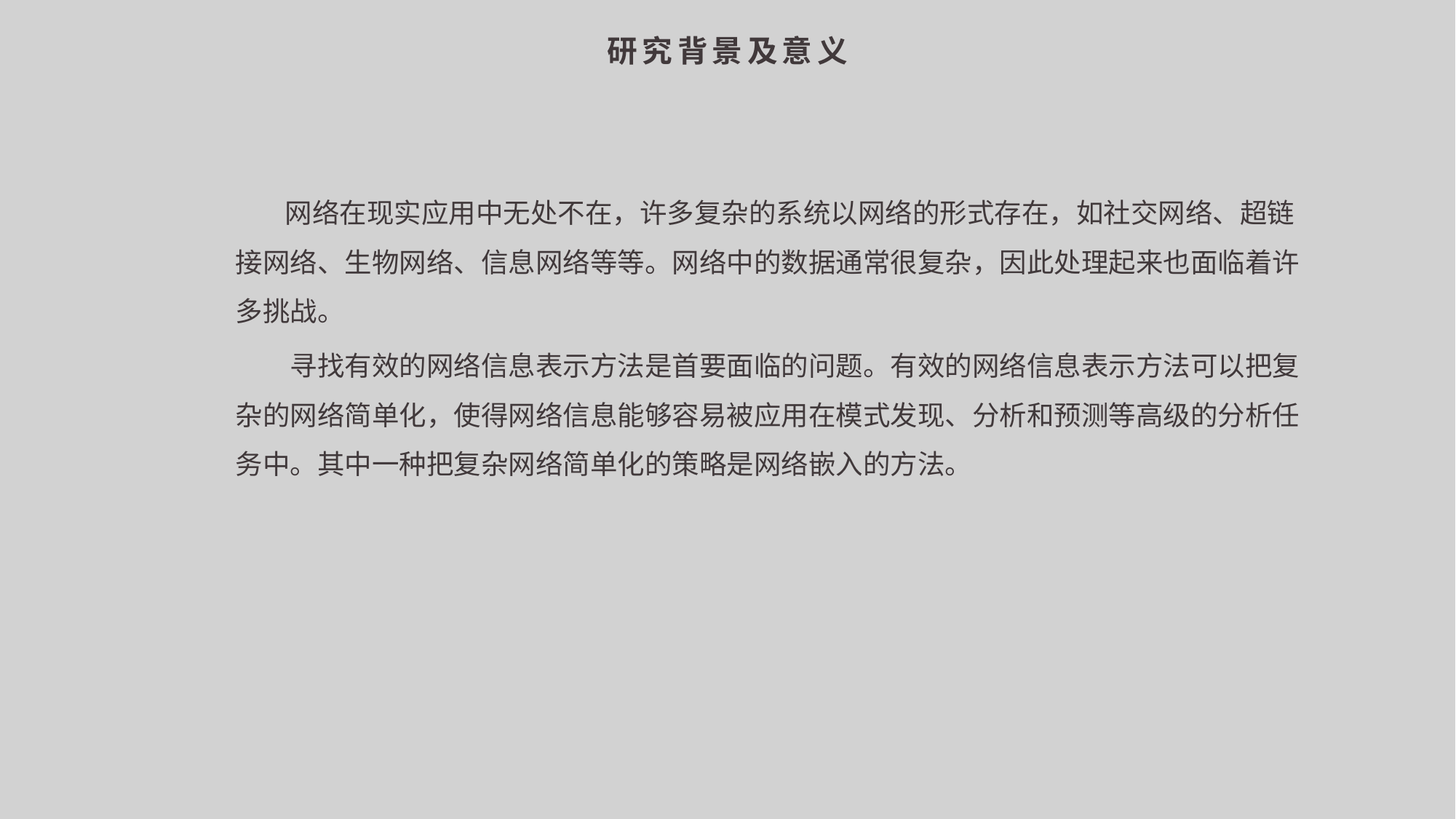

研究背景及意义
       网络在现实应用中无处不在，许多复杂的系统以网络的形式存在，如社交网络、超链接网络、生物网络、信息网络等等。网络中的数据通常很复杂，因此处理起来也面临着许多挑战。
寻找有效的网络信息表示方法是首要面临的问题。有效的网络信息表示方法可以把复杂的网络简单化，使得网络信息能够容易被应用在模式发现、分析和预测等高级的分析任务中。其中一种把复杂网络简单化的策略是网络嵌入的方法。